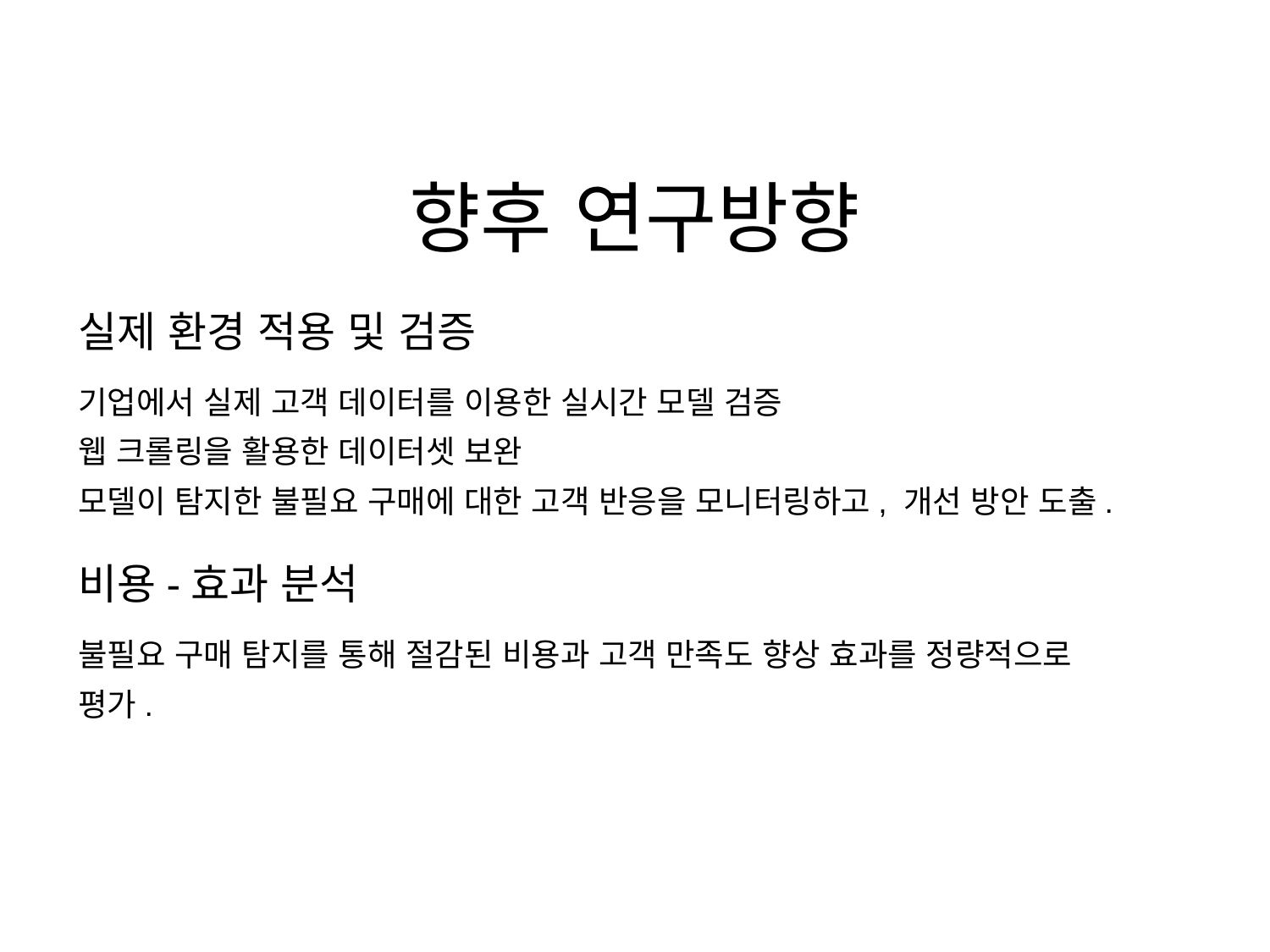

# 향후 연구방향
실제 환경 적용 및 검증

기업에서 실제 고객 데이터를 이용한 실시간 모델 검증
웹 크롤링을 활용한 데이터셋 보완
모델이 탐지한 불필요 구매에 대한 고객 반응을 모니터링하고, 개선 방안 도출.

비용-효과 분석

불필요 구매 탐지를 통해 절감된 비용과 고객 만족도 향상 효과를 정량적으로 평가.